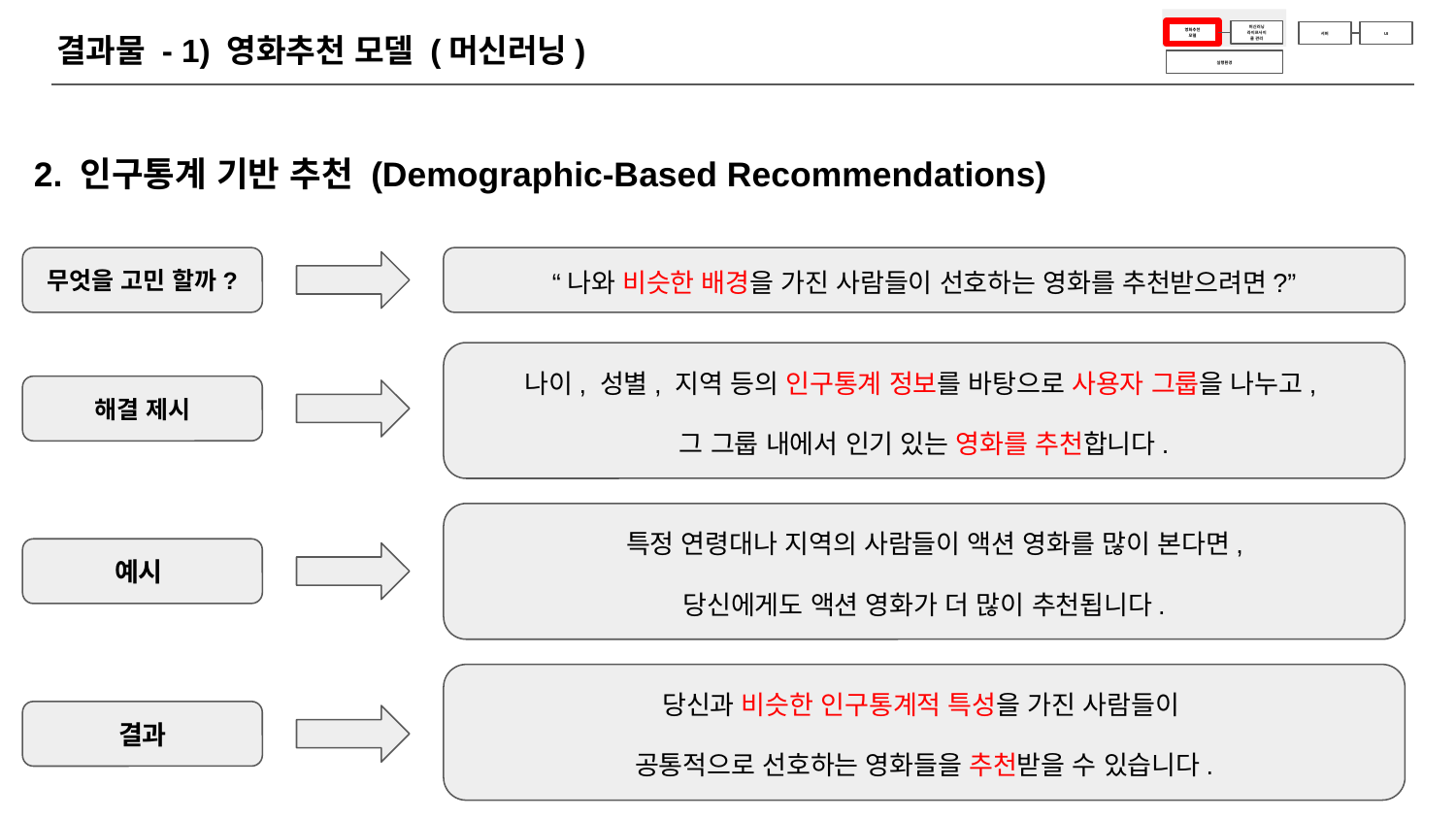

영화추천 모델
머신러닝
라이프사이클 관리
UI
서버
실행환경
결과물 - 1) 영화추천 모델 (머신러닝)
2. 인구통계 기반 추천 (Demographic-Based Recommendations)

무엇을 고민 할까?
“나와 비슷한 배경을 가진 사람들이 선호하는 영화를 추천받으려면?”

나이, 성별, 지역 등의 인구통계 정보를 바탕으로 사용자 그룹을 나누고,
그 그룹 내에서 인기 있는 영화를 추천합니다.
해결 제시

   특정 연령대나 지역의 사람들이 액션 영화를 많이 본다면,
당신에게도 액션 영화가 더 많이 추천됩니다.
예시

당신과 비슷한 인구통계적 특성을 가진 사람들이
공통적으로 선호하는 영화들을 추천받을 수 있습니다.
결과